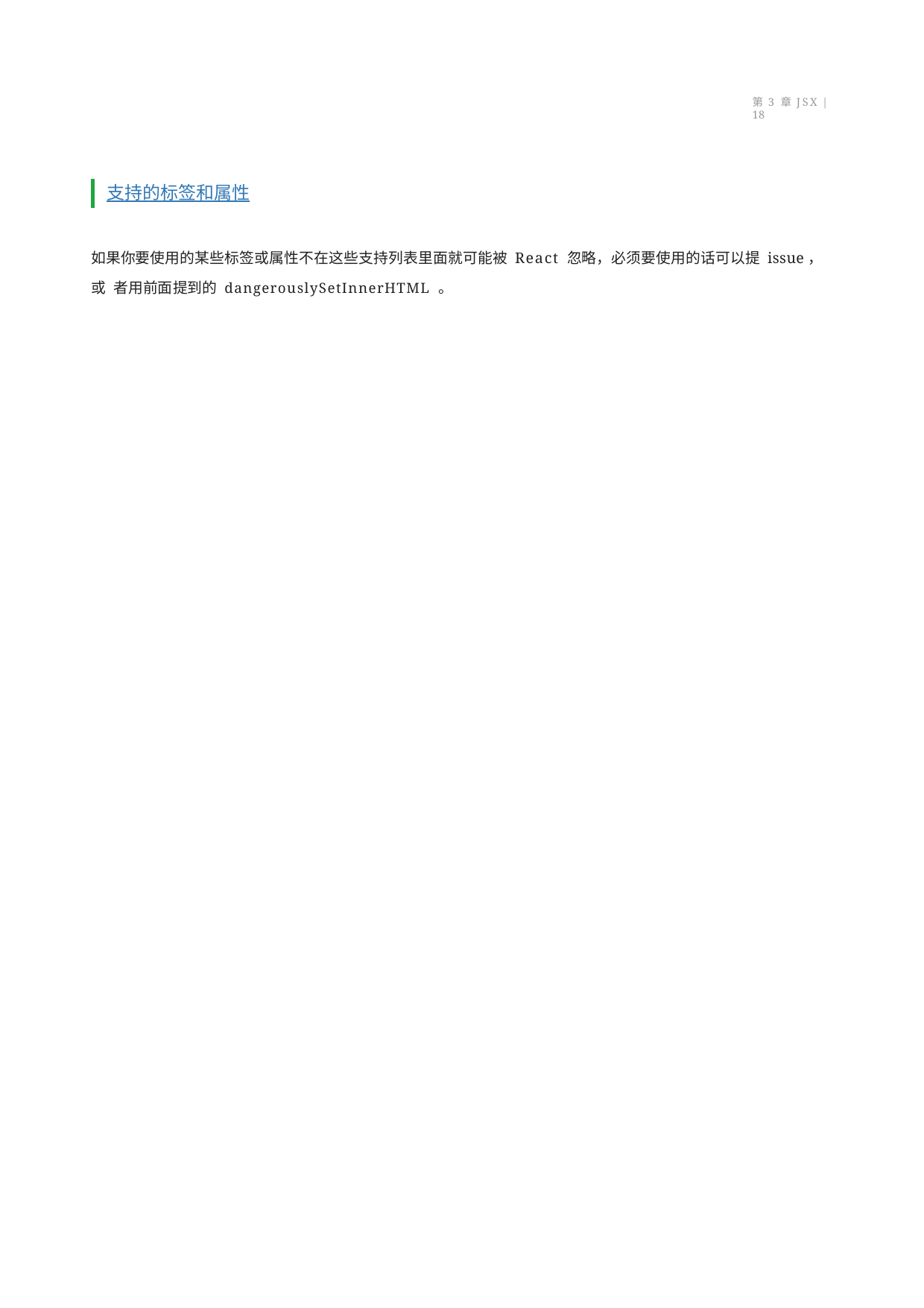

第 3 章 JSX | 18

支持的标签和属性

如果你要使用的某些标签或属性不在这些支持列表里面就可能被 React 忽略，必须要使用的话可以提 issue，或  者用前面提到的 dangerouslySetInnerHTML 。